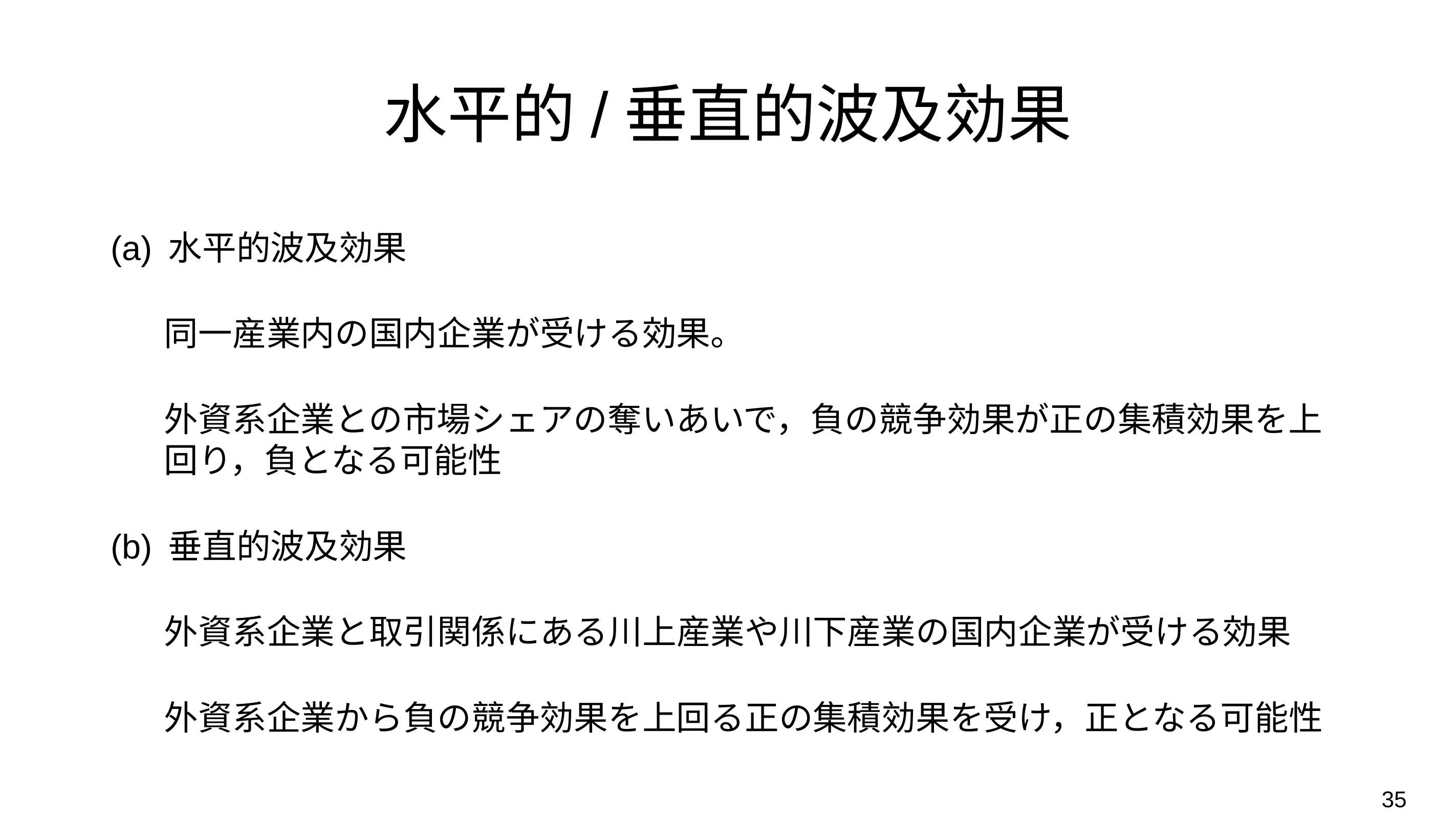

# 水平的/垂直的波及効果
(a) 水平的波及効果
同一産業内の国内企業が受ける効果。
外資系企業との市場シェアの奪いあいで，負の競争効果が正の集積効果を上回り，負となる可能性
(b) 垂直的波及効果
外資系企業と取引関係にある川上産業や川下産業の国内企業が受ける効果
外資系企業から負の競争効果を上回る正の集積効果を受け，正となる可能性
35